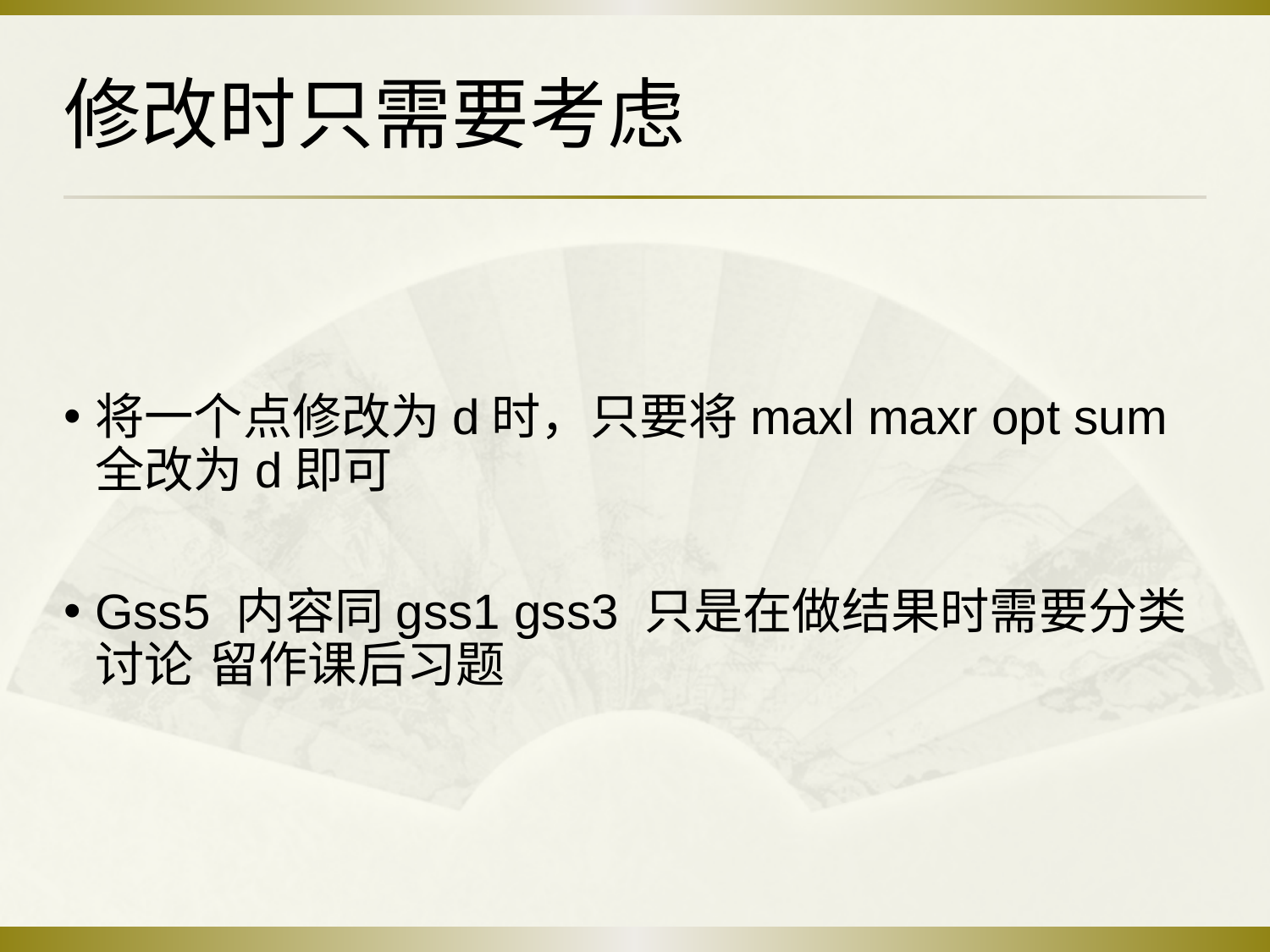

# 修改时只需要考虑
将一个点修改为d时，只要将maxl maxr opt sum全改为d即可

Gss5 内容同gss1 gss3 只是在做结果时需要分类讨论 留作课后习题